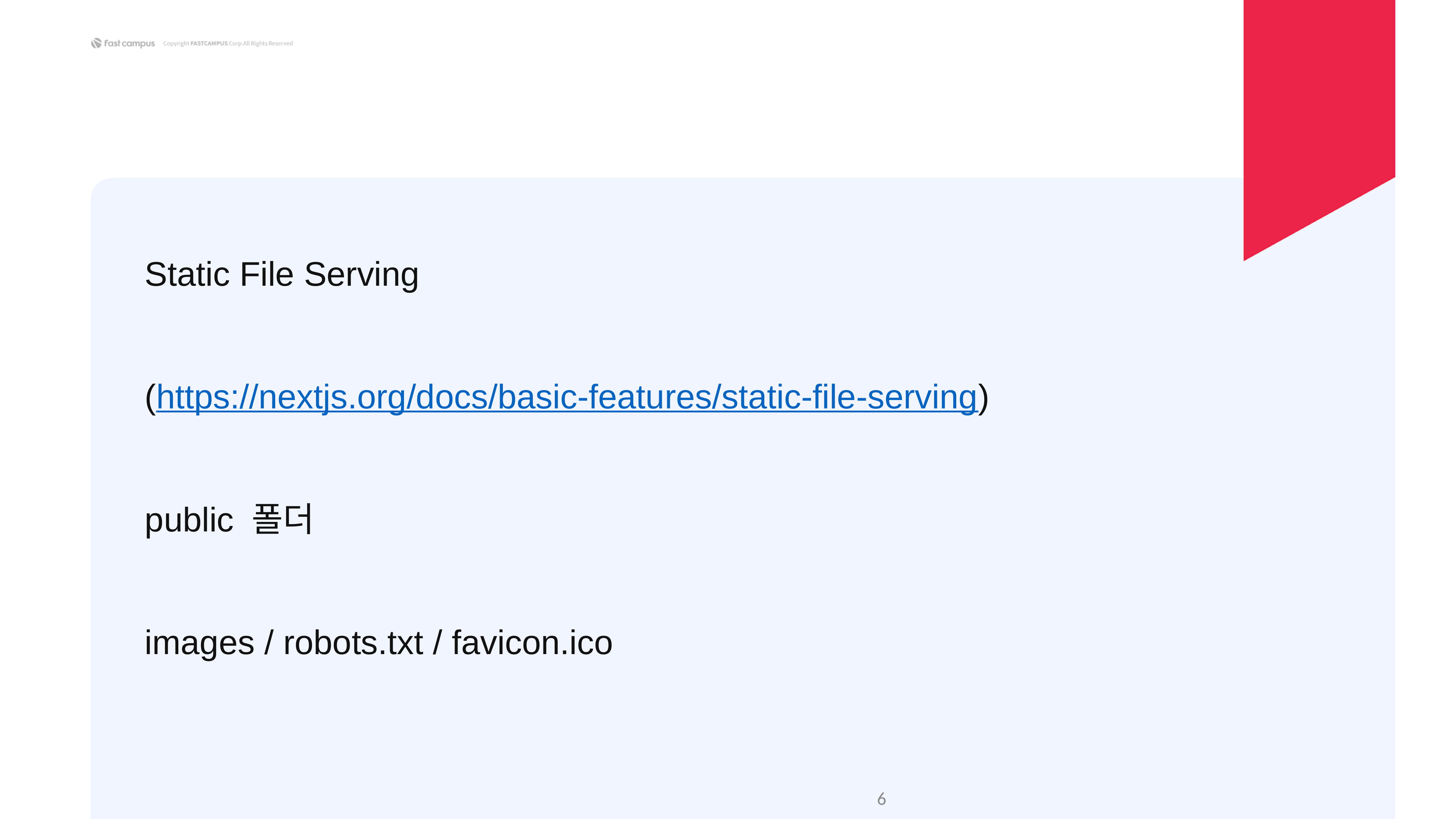

Static File Serving

(https://nextjs.org/docs/basic-features/static-file-serving)

public 폴더

images / robots.txt / favicon.ico
6